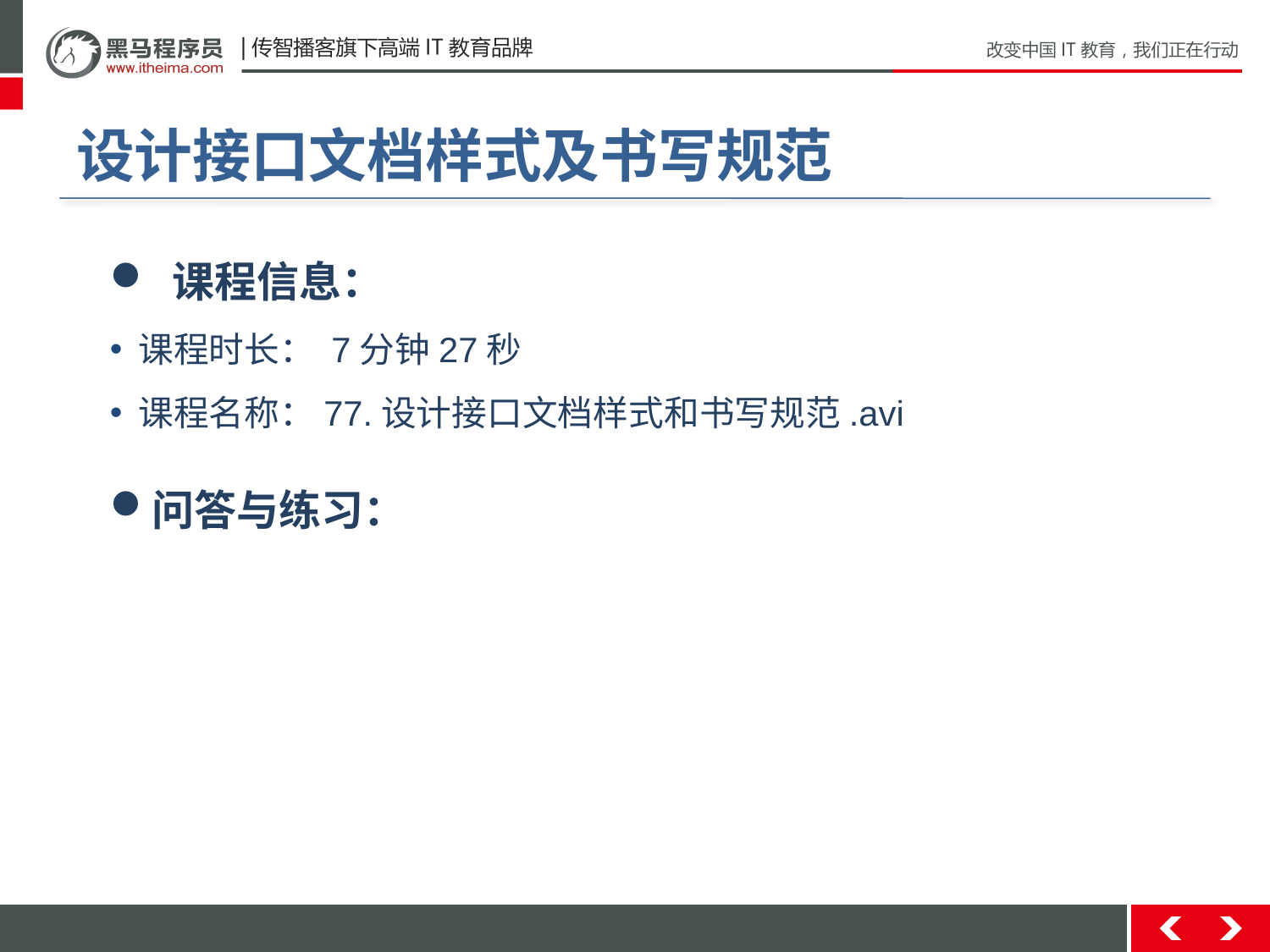

# 设计接口文档样式及书写规范
 课程信息：
 课程时长： 7分钟27秒
 课程名称：77.设计接口文档样式和书写规范.avi
问答与练习：